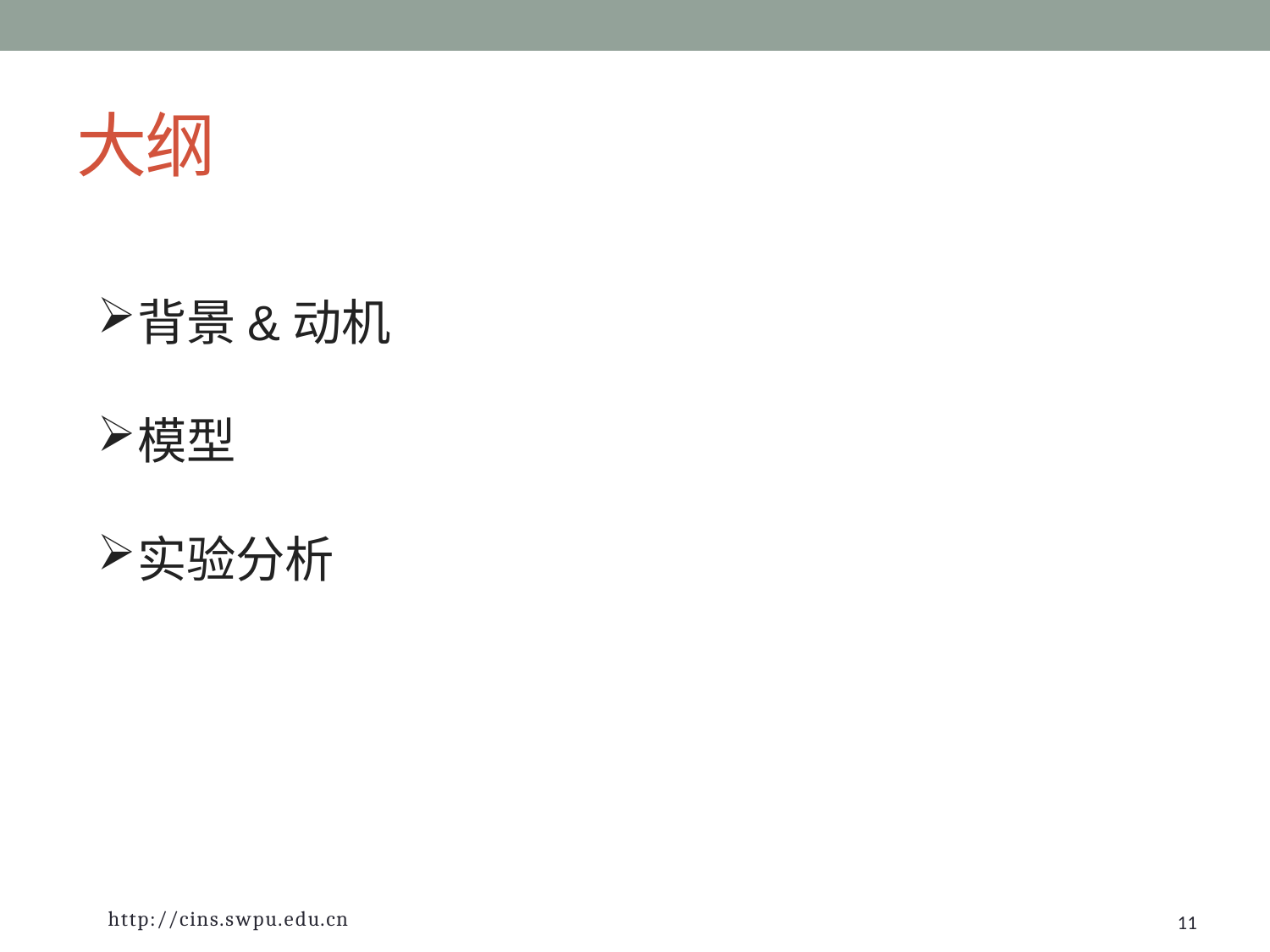

# 大纲
背景&动机
模型
实验分析
http://cins.swpu.edu.cn
11